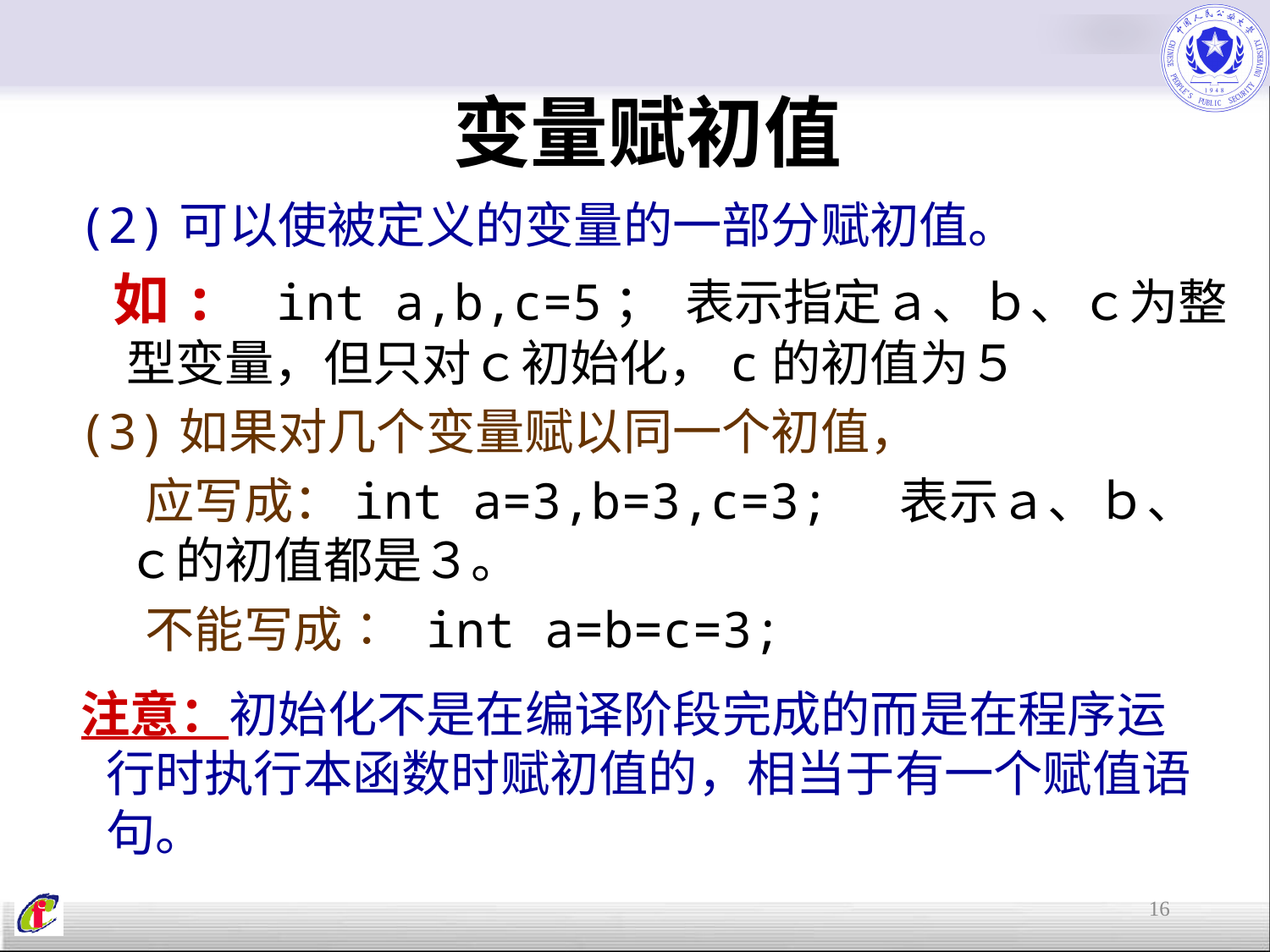

变量赋初值
(2)可以使被定义的变量的一部分赋初值。
  如:  int a,b,c=5；  表示指定ａ、ｂ、ｃ为整型变量，但只对ｃ初始化，c的初值为５
(3)如果对几个变量赋以同一个初值，
     应写成：int a=3,b=3,c=3;  表示ａ、ｂ、ｃ的初值都是３。
     不能写成∶  int a=b=c=3;

 注意：初始化不是在编译阶段完成的而是在程序运行时执行本函数时赋初值的，相当于有一个赋值语句。

16